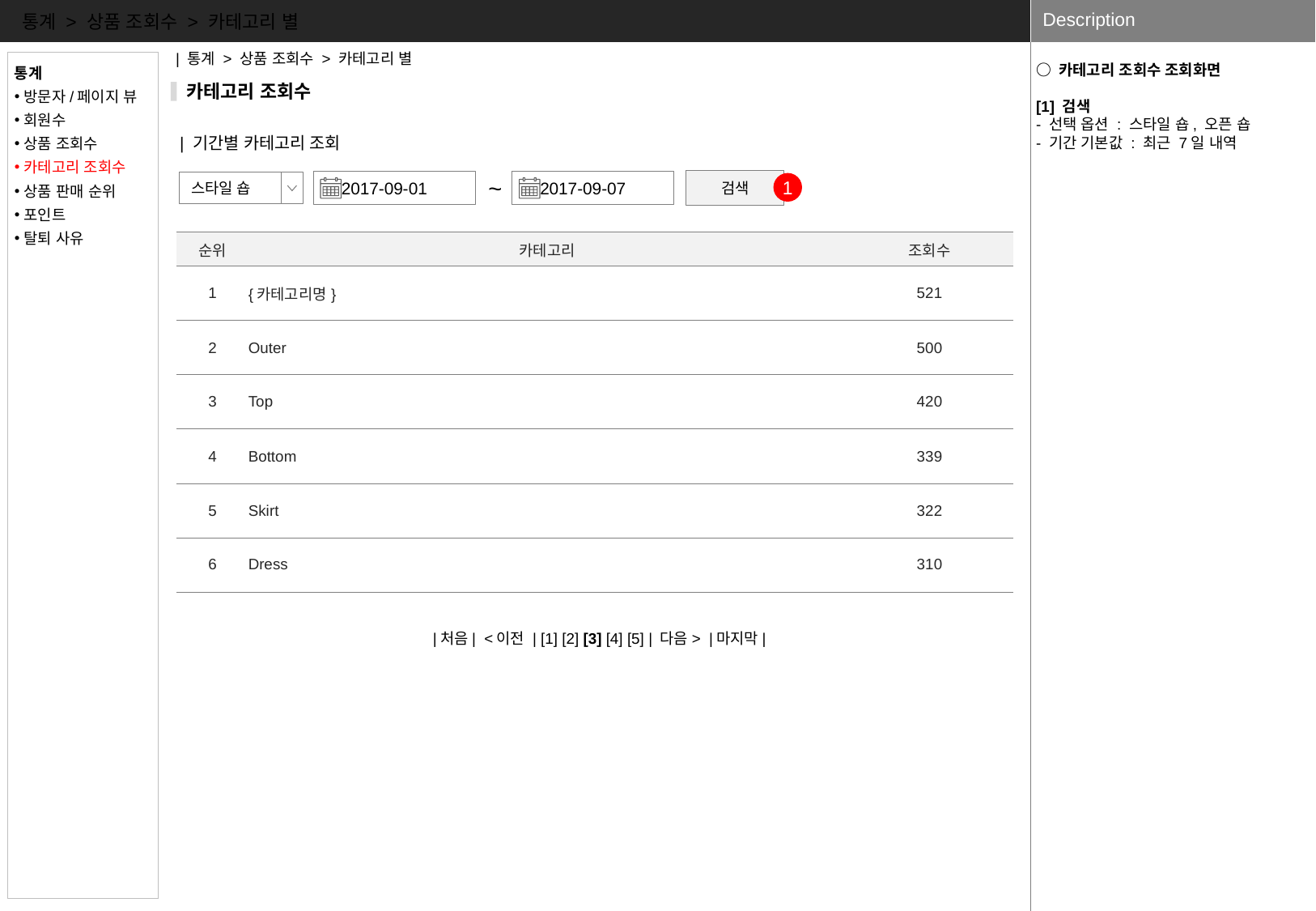

통계 > 상품 조회수 > 카테고리 별

○ 카테고리 조회수 조회화면

[1] 검색
- 선택 옵션 : 스타일 숍, 오픈 숍
- 기간 기본값 : 최근 7일 내역

| 통계 > 상품 조회수 > 카테고리 별
통계
방문자/페이지 뷰
회원수
상품 조회수
카테고리 조회수
상품 판매 순위
포인트
탈퇴 사유
카테고리 조회수

| 기간별 카테고리 조회
~
검색
     2017-09-01
     2017-09-07

스타일 숍

1

| 순위 | 카테고리 | 조회수 |
| --- | --- | --- |
| 1 | {카테고리명} | 521 |
| 2 | Outer | 500 |
| 3 | Top | 420 |
| 4 | Bottom | 339 |
| 5 | Skirt | 322 |
| 6 | Dress | 310 |
|처음|  <이전 | [1] [2] [3] [4] [5] | 다음>  |마지막|